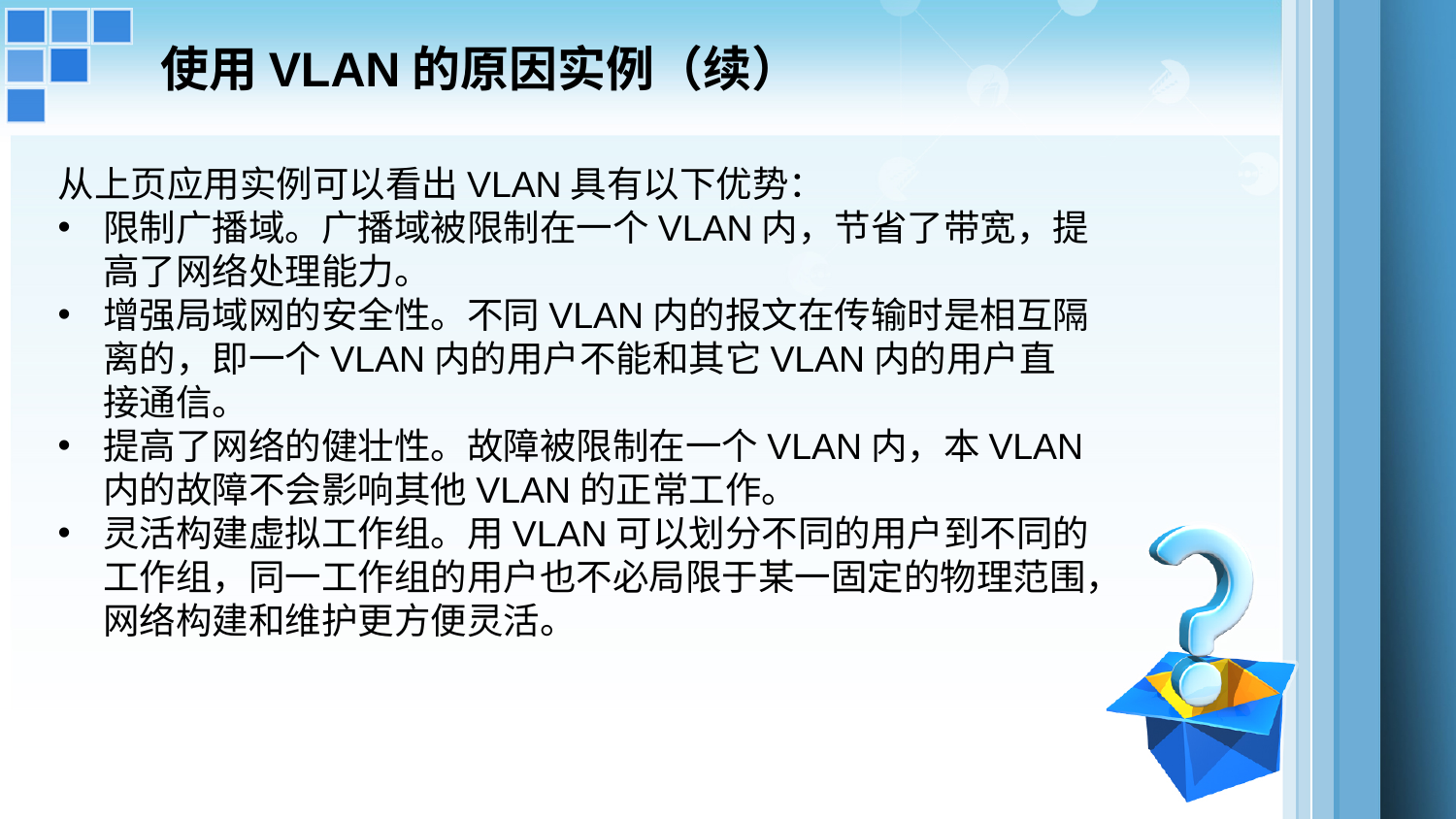

# 使用VLAN的原因实例（续）
从上页应用实例可以看出VLAN具有以下优势：
限制广播域。广播域被限制在一个VLAN内，节省了带宽，提高了网络处理能力。
增强局域网的安全性。不同VLAN内的报文在传输时是相互隔离的，即一个VLAN内的用户不能和其它VLAN内的用户直接通信。
提高了网络的健壮性。故障被限制在一个VLAN内，本VLAN内的故障不会影响其他VLAN的正常工作。
灵活构建虚拟工作组。用VLAN可以划分不同的用户到不同的工作组，同一工作组的用户也不必局限于某一固定的物理范围，网络构建和维护更方便灵活。